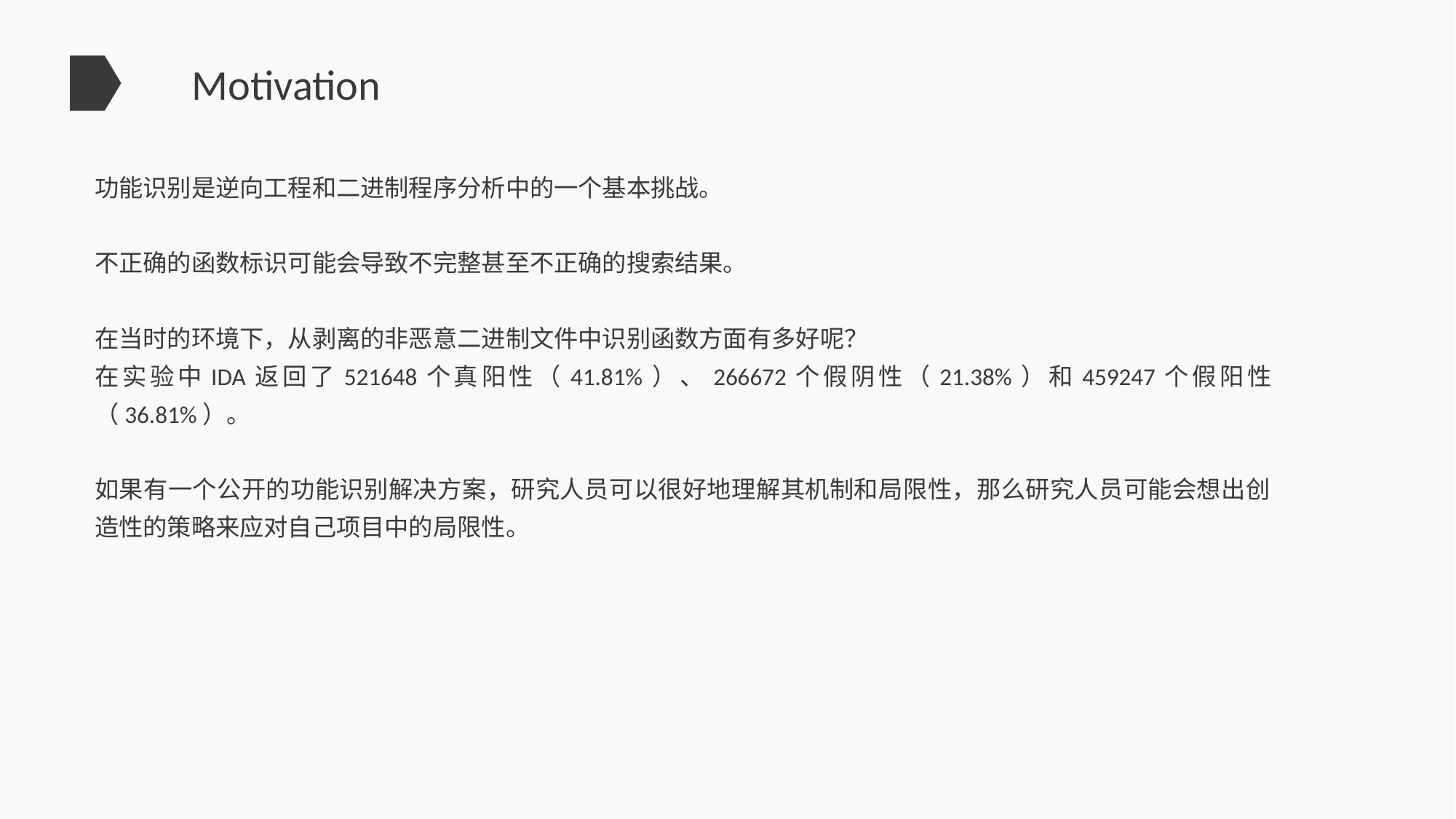

Motivation

功能识别是逆向工程和二进制程序分析中的一个基本挑战。

不正确的函数标识可能会导致不完整甚至不正确的搜索结果。

在当时的环境下，从剥离的非恶意二进制文件中识别函数方面有多好呢？
在实验中IDA返回了521648个真阳性（41.81%）、266672个假阴性（21.38%）和459247个假阳性（36.81%）。

如果有一个公开的功能识别解决方案，研究人员可以很好地理解其机制和局限性，那么研究人员可能会想出创造性的策略来应对自己项目中的局限性。